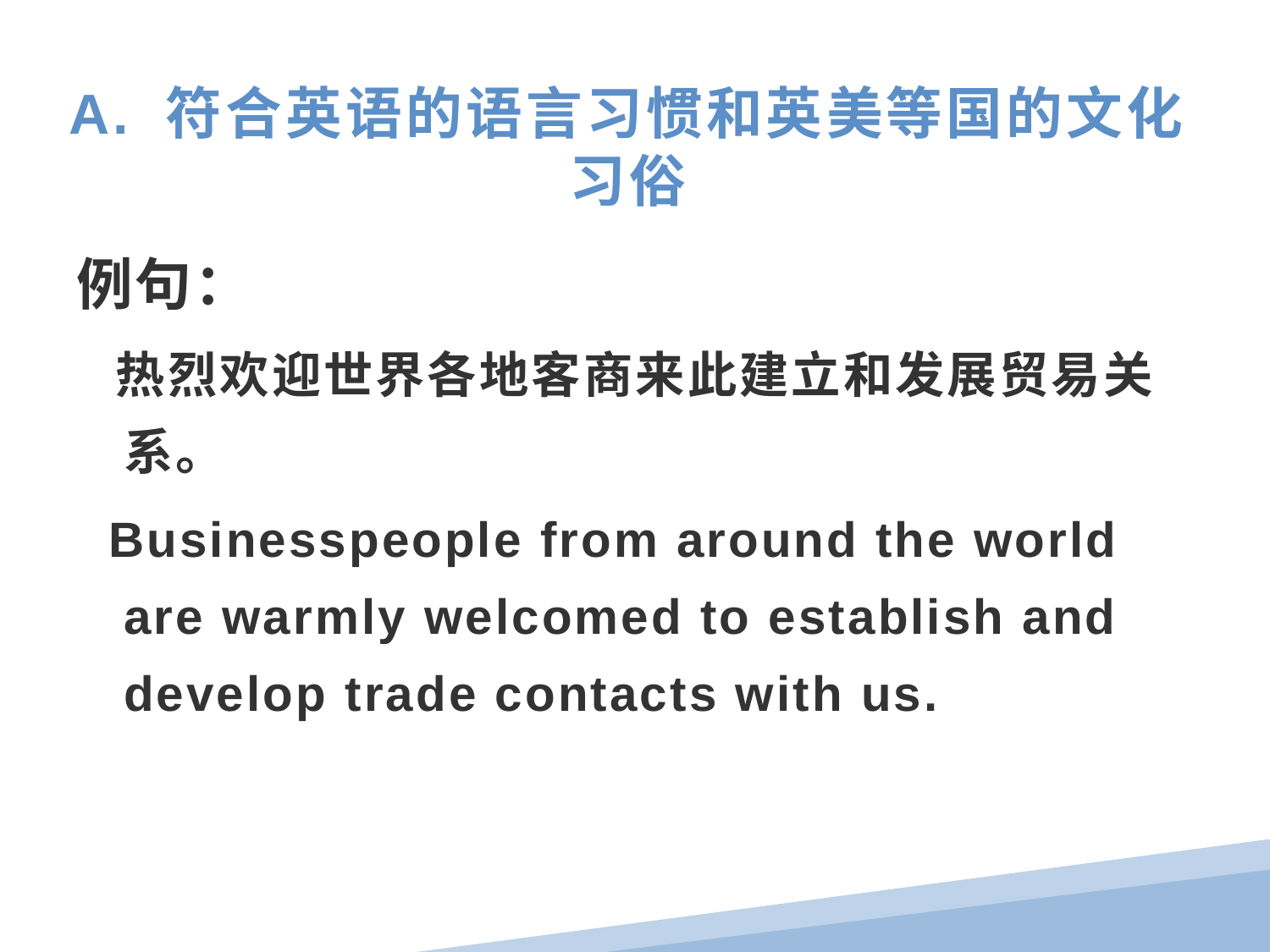

A. 符合英语的语言习惯和英美等国的文化习俗
例句：
  热烈欢迎世界各地客商来此建立和发展贸易关系。
  Businesspeople from around the world are warmly welcomed to establish and develop trade contacts with us.